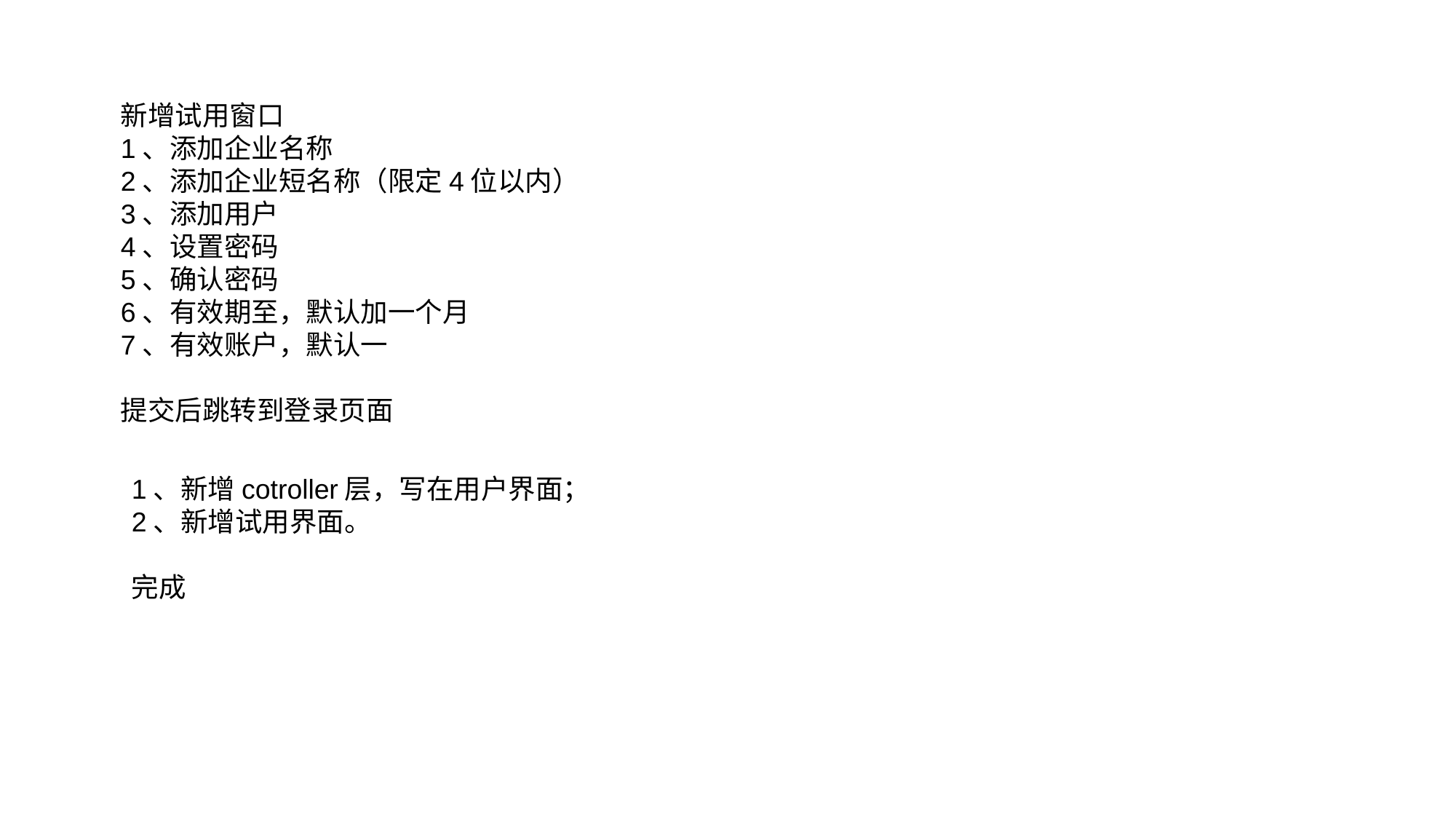

新增试用窗口
1、添加企业名称
2、添加企业短名称（限定4位以内）
3、添加用户
4、设置密码
5、确认密码
6、有效期至，默认加一个月
7、有效账户，默认一

提交后跳转到登录页面
1、新增cotroller层，写在用户界面；
2、新增试用界面。

完成